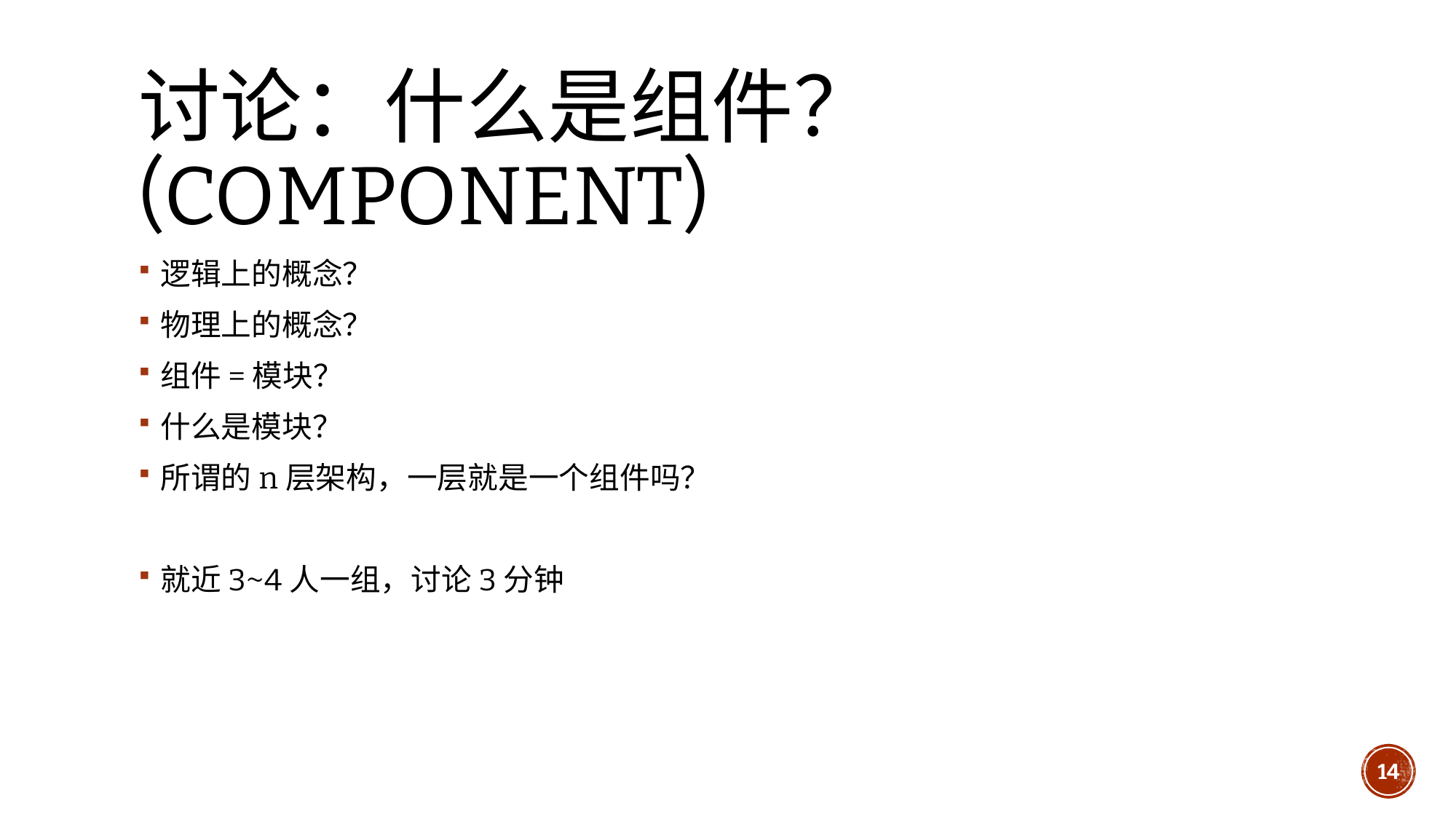

# 讨论：什么是组件？(Component)
逻辑上的概念？
物理上的概念？
组件=模块？
什么是模块？
所谓的n层架构，一层就是一个组件吗？

就近3~4人一组，讨论3分钟
14